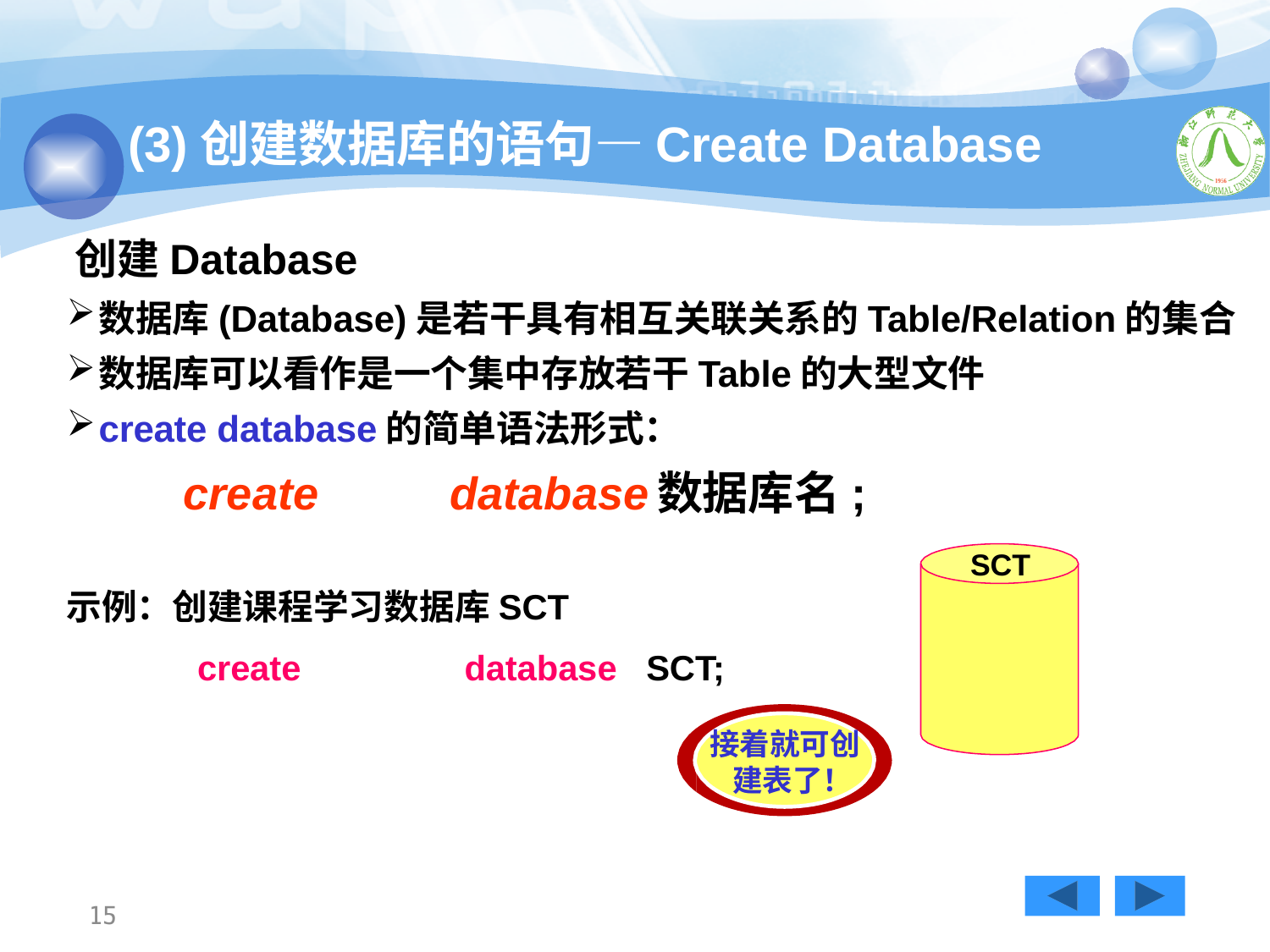

(3)创建数据库的语句—Create Database
创建Database
数据库(Database)是若干具有相互关联关系的Table/Relation的集合
数据库可以看作是一个集中存放若干Table的大型文件
create database的简单语法形式：
create	database	数据库名;

SCT

示例：创建课程学习数据库SCT
create	   database   SCT;

接着就可创 建表了！
15